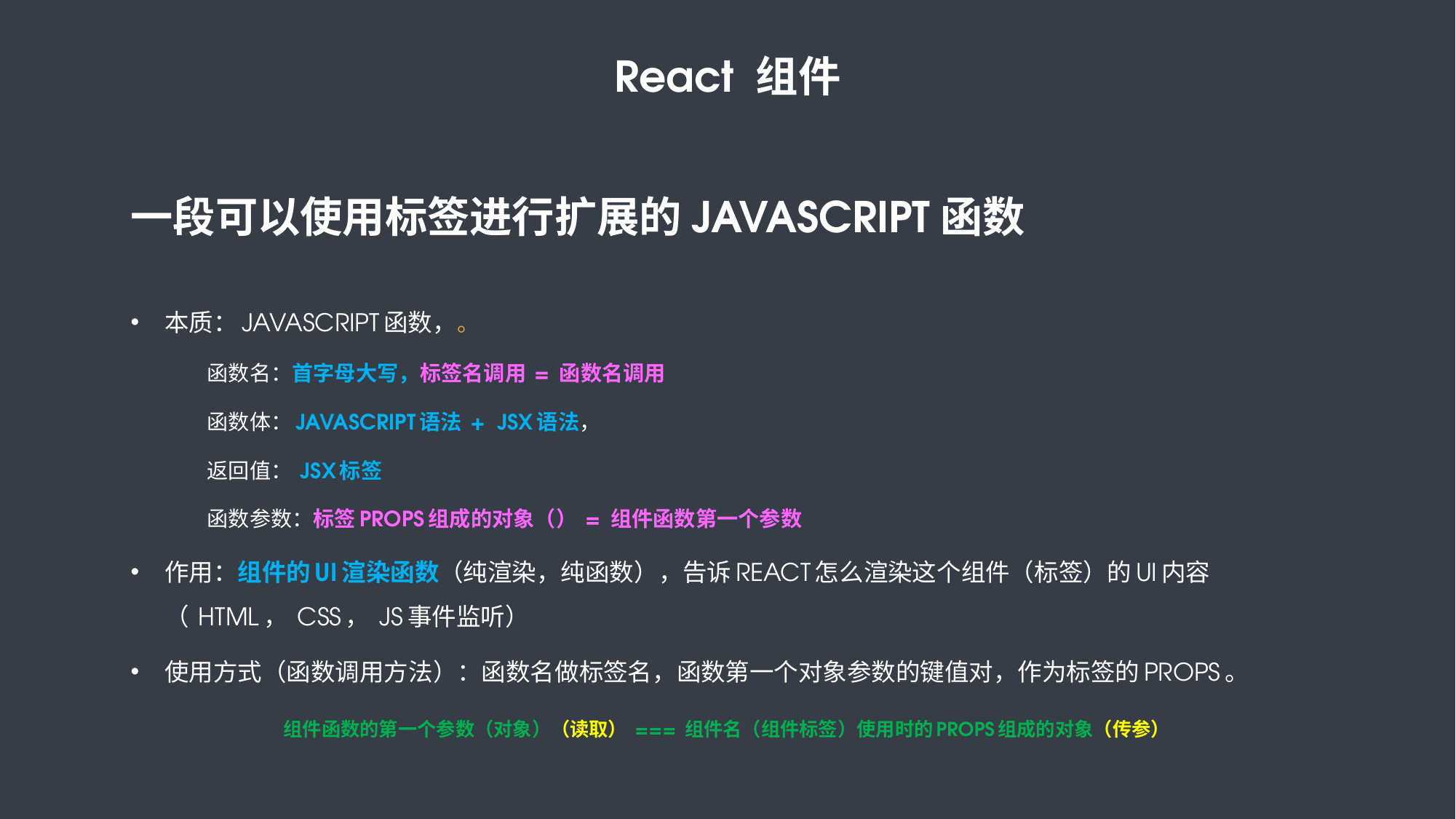

React 组件
# 一段可以使用标签进行扩展的JAVASCRIPT函数
本质：JavaScript函数，。
	函数名：首字母大写，标签名调用 = 函数名调用
	函数体：JavaScript语法 +  JSX语法，
	返回值： JSX标签
	函数参数：标签props组成的对象（） = 组件函数第一个参数
作用：组件的UI渲染函数（纯渲染，纯函数），告诉React怎么渲染这个组件（标签）的UI内容（ html， css， js事件监听）
使用方式（函数调用方法）：函数名做标签名，函数第一个对象参数的键值对，作为标签的props。
		组件函数的第一个参数（对象）（读取） === 组件名（组件标签）使用时的props组成的对象（传参）